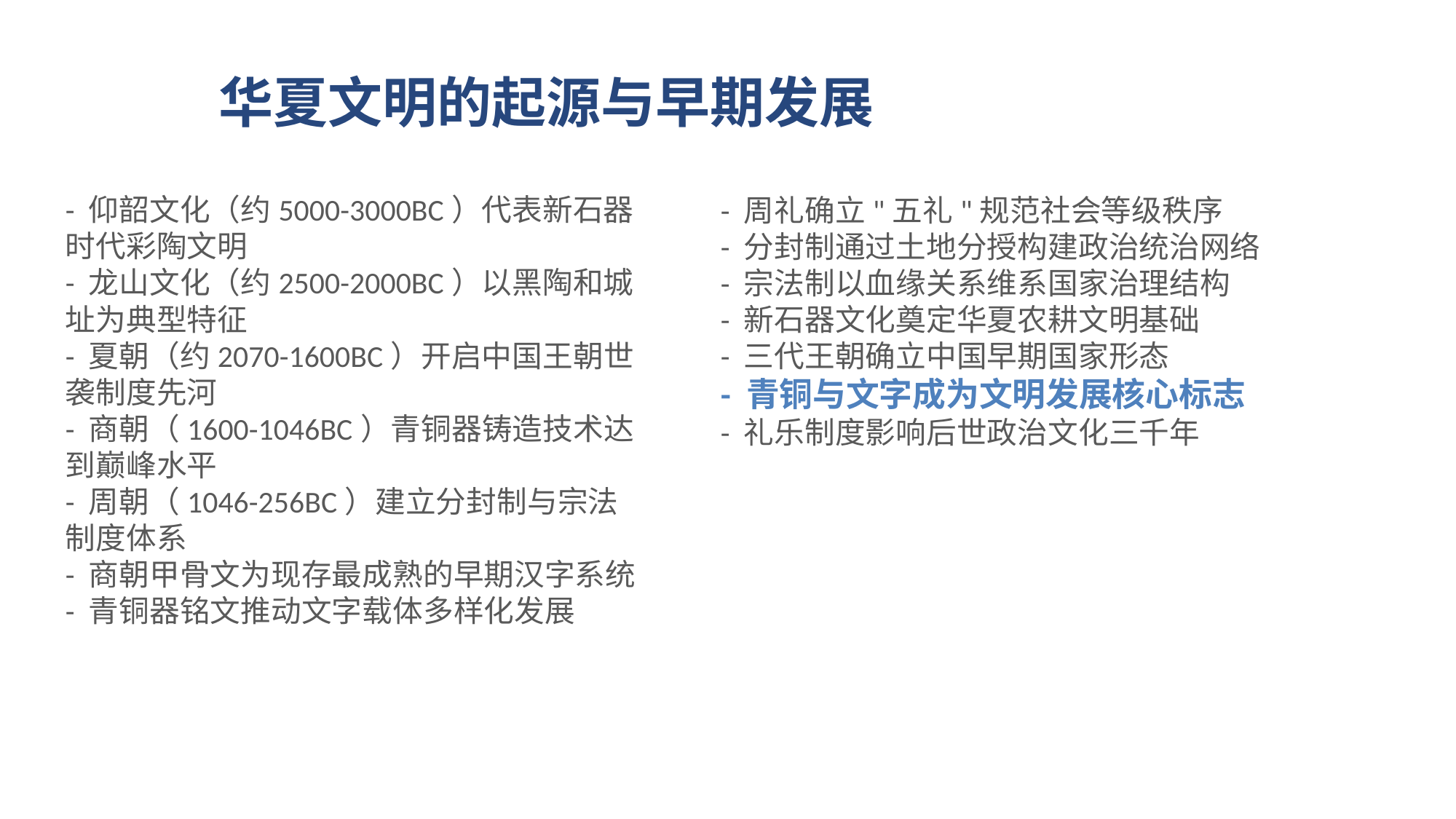

# 华夏文明的起源与早期发展
- 仰韶文化（约5000-3000BC）代表新石器时代彩陶文明
- 龙山文化（约2500-2000BC）以黑陶和城址为典型特征
- 夏朝（约2070-1600BC）开启中国王朝世袭制度先河
- 商朝（1600-1046BC）青铜器铸造技术达到巅峰水平
- 周朝（1046-256BC）建立分封制与宗法制度体系
- 商朝甲骨文为现存最成熟的早期汉字系统
- 青铜器铭文推动文字载体多样化发展
- 周礼确立"五礼"规范社会等级秩序
- 分封制通过土地分授构建政治统治网络
- 宗法制以血缘关系维系国家治理结构
- 新石器文化奠定华夏农耕文明基础
- 三代王朝确立中国早期国家形态
- 青铜与文字成为文明发展核心标志
- 礼乐制度影响后世政治文化三千年